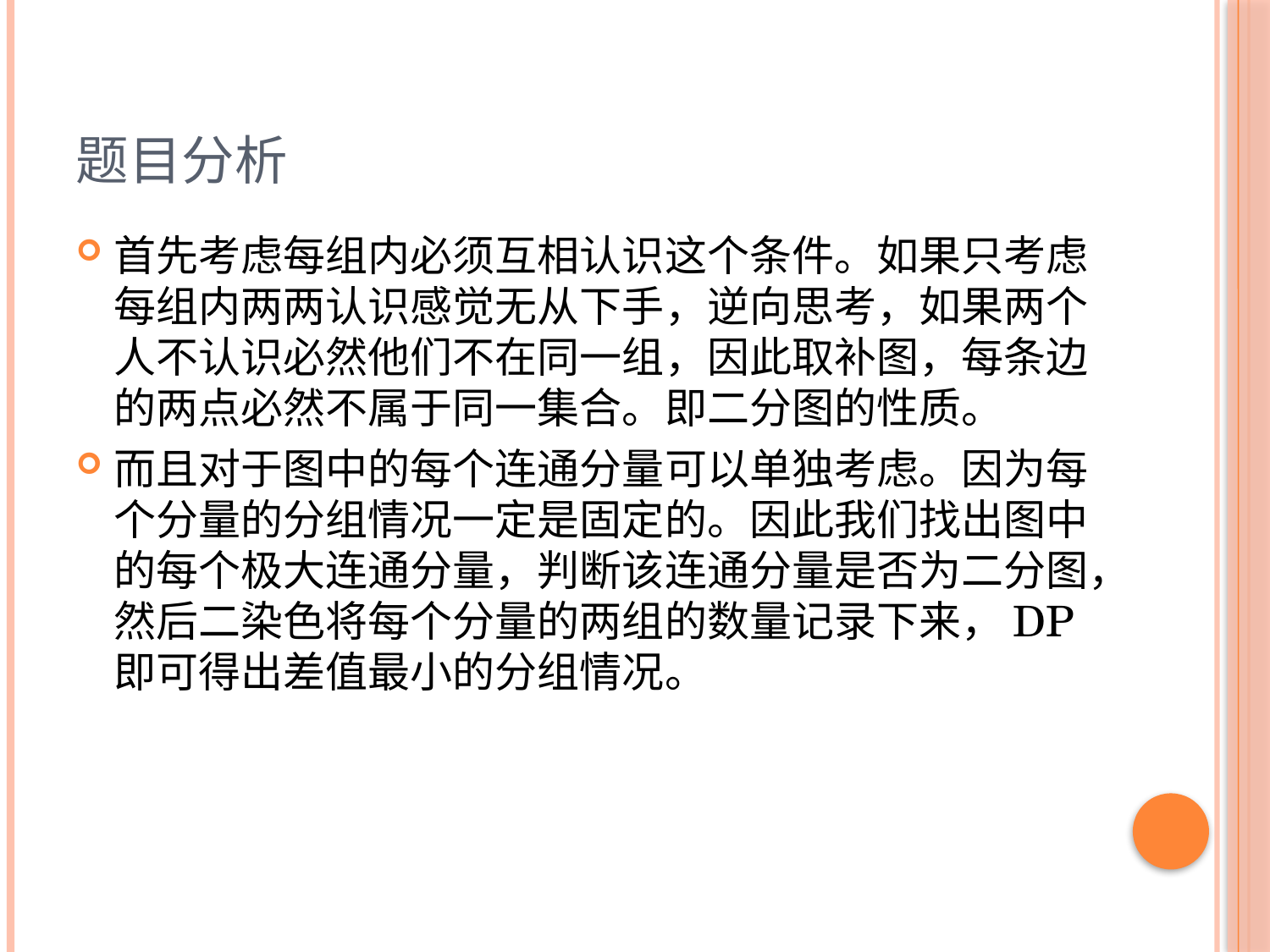

# 题目分析
首先考虑每组内必须互相认识这个条件。如果只考虑每组内两两认识感觉无从下手，逆向思考，如果两个人不认识必然他们不在同一组，因此取补图，每条边的两点必然不属于同一集合。即二分图的性质。
而且对于图中的每个连通分量可以单独考虑。因为每个分量的分组情况一定是固定的。因此我们找出图中的每个极大连通分量，判断该连通分量是否为二分图，然后二染色将每个分量的两组的数量记录下来，DP即可得出差值最小的分组情况。